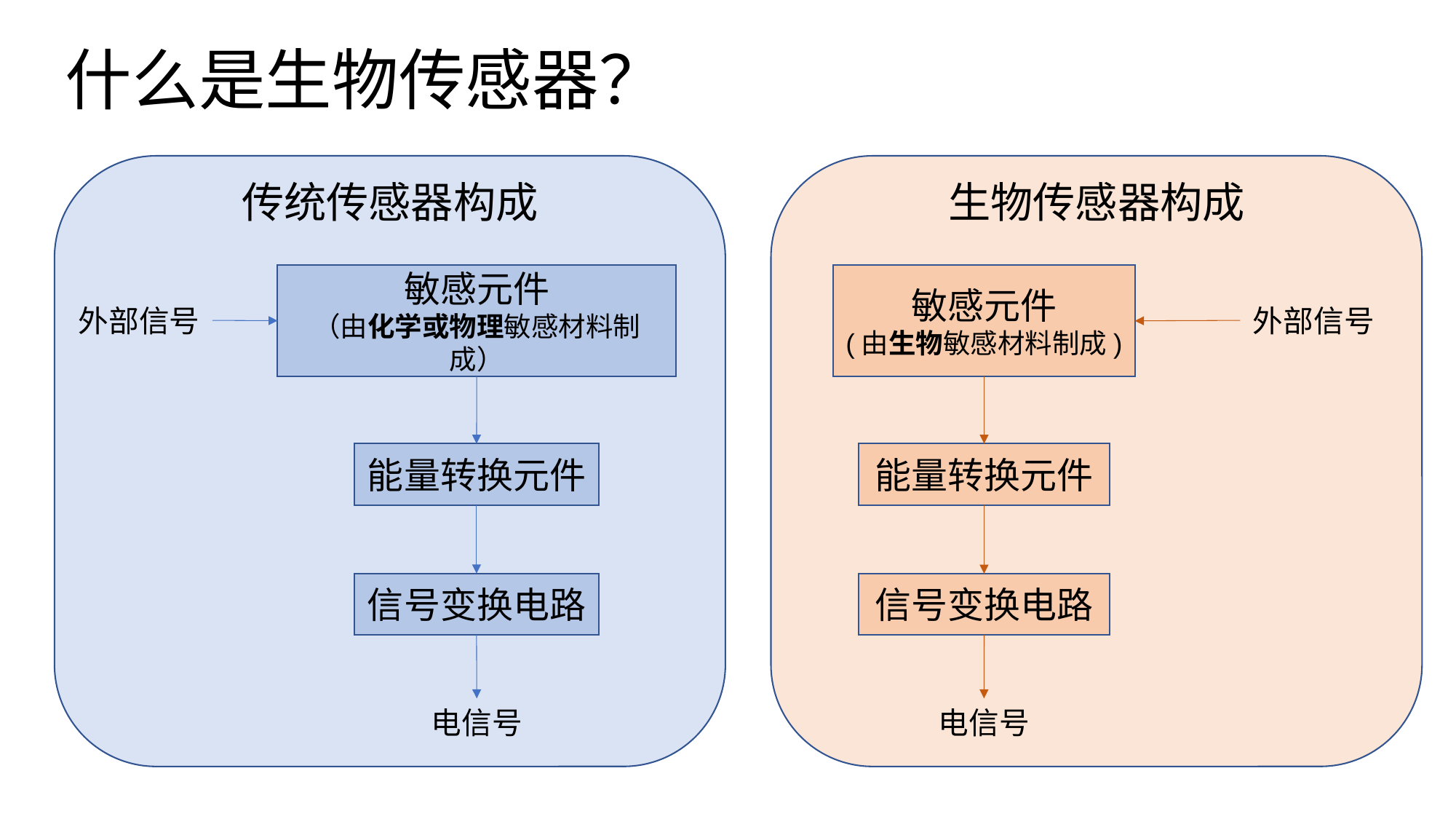

# 什么是生物传感器？

生物传感器构成
传统传感器构成
敏感元件
（由化学或物理敏感材料制成）
敏感元件
(由生物敏感材料制成)
外部信号
外部信号
能量转换元件
能量转换元件
信号变换电路
信号变换电路
电信号
电信号